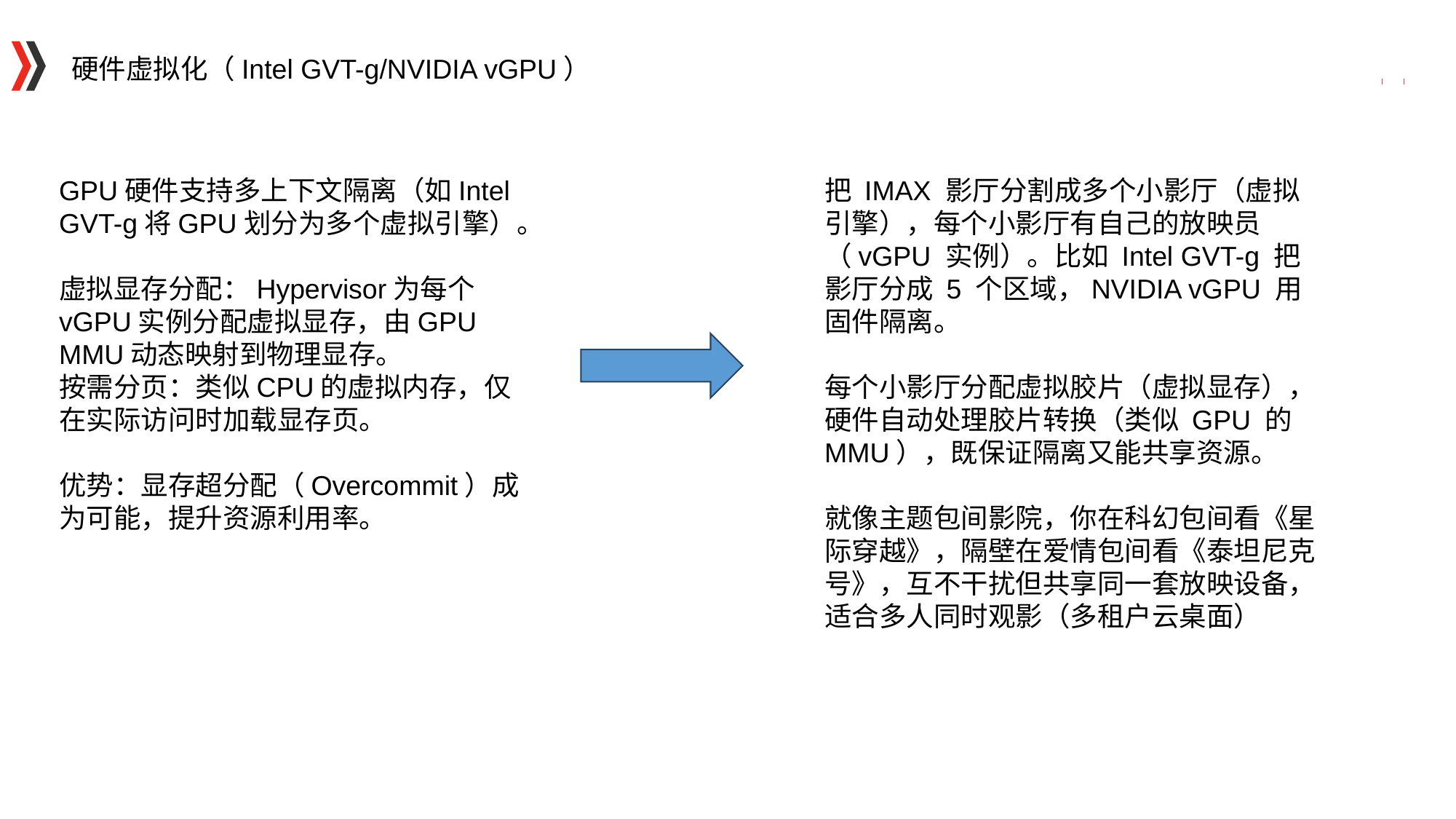

硬件虚拟化（Intel GVT-g/NVIDIA vGPU）

GPU硬件支持多上下文隔离（如Intel GVT-g将GPU划分为多个虚拟引擎）。

虚拟显存分配：Hypervisor为每个vGPU实例分配虚拟显存，由GPU MMU动态映射到物理显存。
按需分页：类似CPU的虚拟内存，仅在实际访问时加载显存页。

优势：显存超分配（Overcommit）成为可能，提升资源利用率。
把 IMAX 影厅分割成多个小影厅（虚拟引擎），每个小影厅有自己的放映员（vGPU 实例）。比如 Intel GVT-g 把影厅分成 5 个区域，NVIDIA vGPU 用固件隔离。

每个小影厅分配虚拟胶片（虚拟显存），硬件自动处理胶片转换（类似 GPU 的 MMU），既保证隔离又能共享资源。

就像主题包间影院，你在科幻包间看《星际穿越》，隔壁在爱情包间看《泰坦尼克号》，互不干扰但共享同一套放映设备，适合多人同时观影（多租户云桌面）